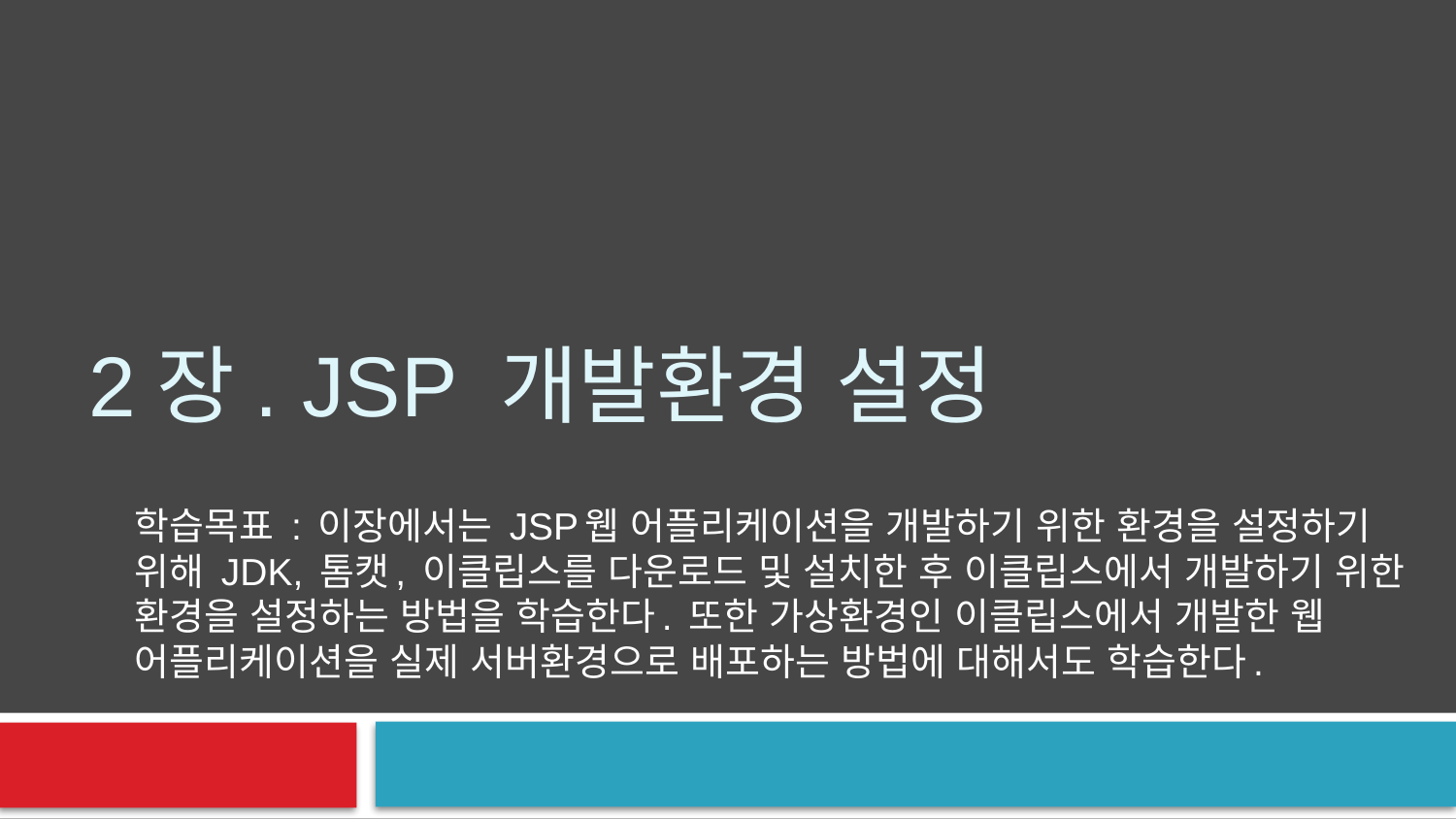

# 2장. JSP 개발환경 설정
학습목표 : 이장에서는 JSP웹 어플리케이션을 개발하기 위한 환경을 설정하기 위해 JDK, 톰캣, 이클립스를 다운로드 및 설치한 후 이클립스에서 개발하기 위한 환경을 설정하는 방법을 학습한다. 또한 가상환경인 이클립스에서 개발한 웹 어플리케이션을 실제 서버환경으로 배포하는 방법에 대해서도 학습한다.